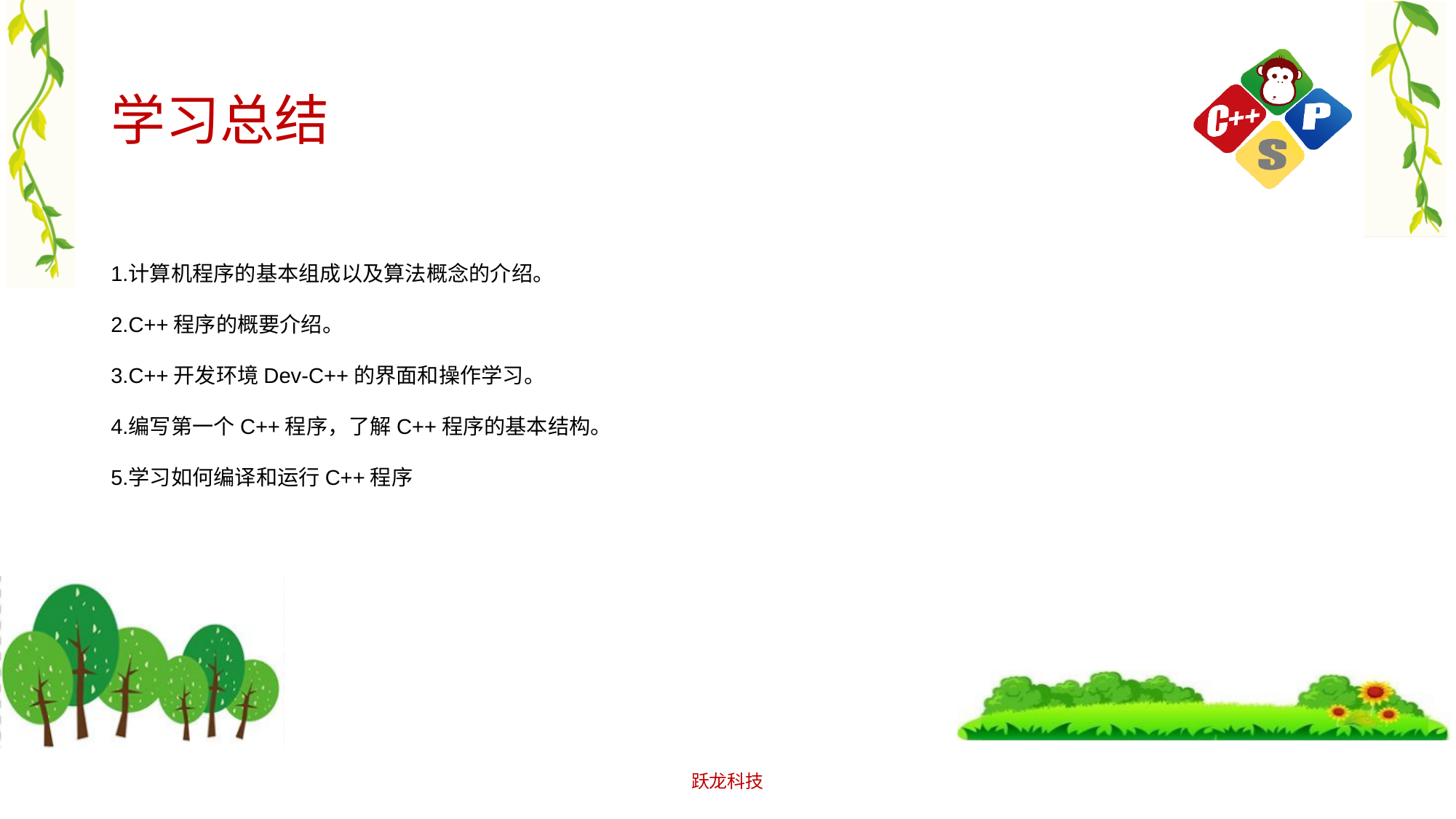

# 学习总结

计算机程序的基本组成以及算法概念的介绍。
C++程序的概要介绍。
C++开发环境Dev-C++的界面和操作学习。
编写第一个C++程序，了解C++程序的基本结构。
学习如何编译和运行C++程序
跃龙科技